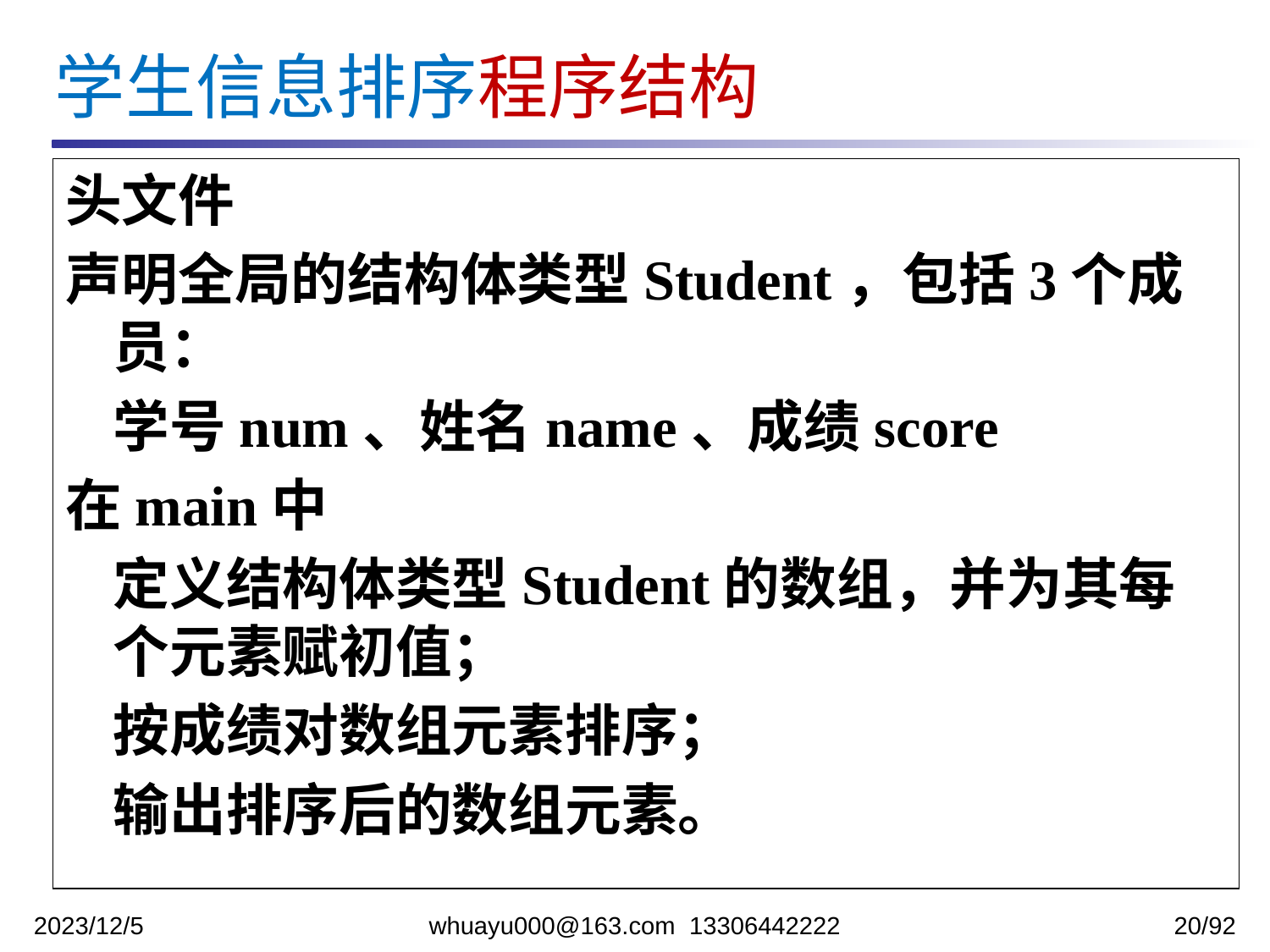

学生信息排序程序结构
头文件
声明全局的结构体类型Student，包括3个成员：
	学号num、姓名name、成绩score
在main中
	定义结构体类型Student的数组，并为其每个元素赋初值；
	按成绩对数组元素排序；
	输出排序后的数组元素。

2023/12/5
whuayu000@163.com  13306442222
20/92